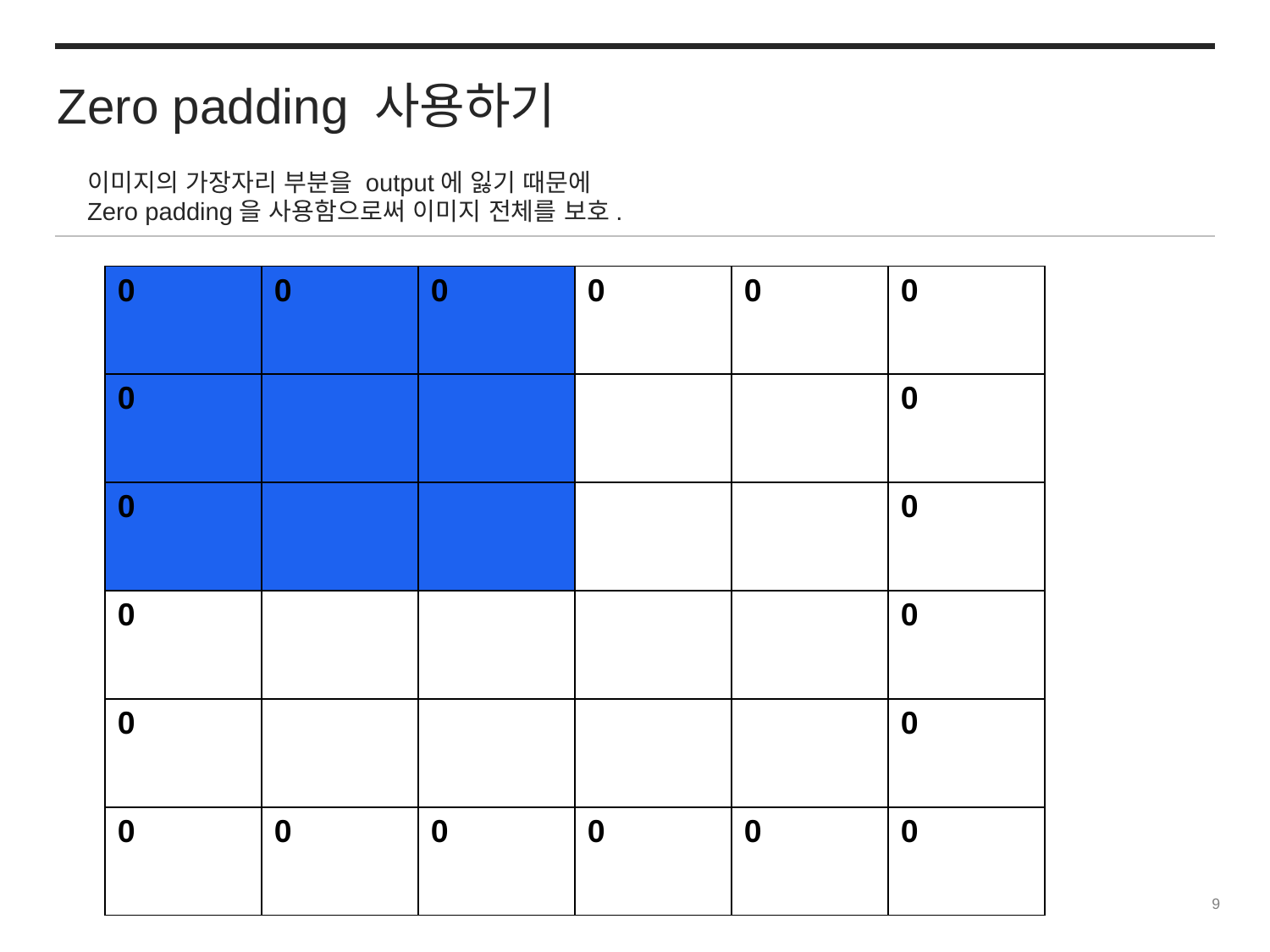

Zero padding 사용하기
이미지의 가장자리 부분을 output에 잃기 때문에
Zero padding을 사용함으로써 이미지 전체를 보호.
| 0 | 0 | 0 | 0 | 0 | 0 |
| --- | --- | --- | --- | --- | --- |
| 0 |  |  |  |  | 0 |
| 0 |  |  |  |  | 0 |
| 0 |  |  |  |  | 0 |
| 0 |  |  |  |  | 0 |
| 0 | 0 | 0 | 0 | 0 | 0 |